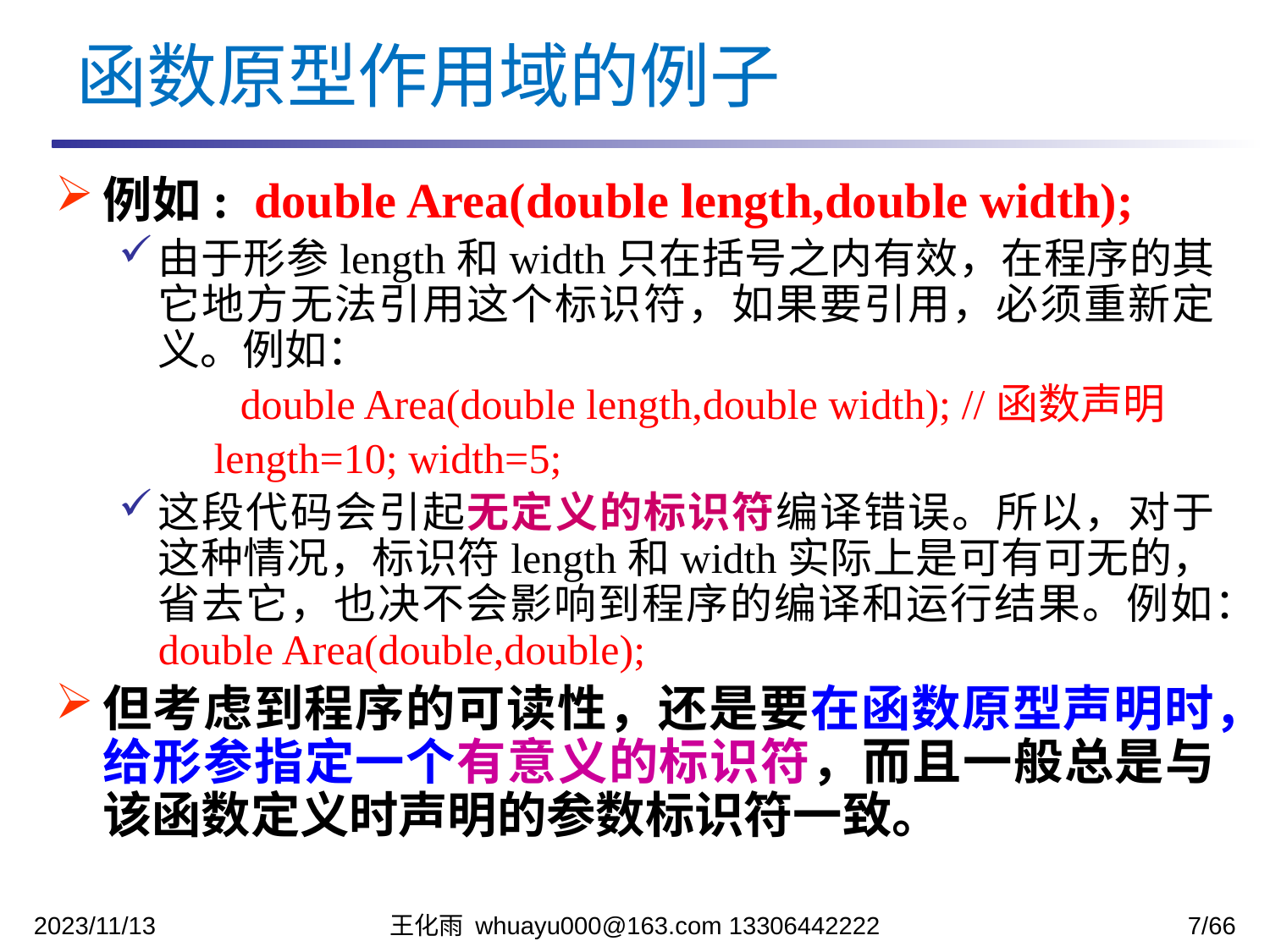

函数原型作用域的例子
例如:  double Area(double length,double width);
由于形参length和width只在括号之内有效，在程序的其它地方无法引用这个标识符，如果要引用，必须重新定义。例如：
		 double Area(double length,double width); //函数声明
               length=10; width=5;
这段代码会引起无定义的标识符编译错误。所以，对于这种情况，标识符length和width实际上是可有可无的，省去它，也决不会影响到程序的编译和运行结果。例如：double Area(double,double);
但考虑到程序的可读性，还是要在函数原型声明时，给形参指定一个有意义的标识符，而且一般总是与该函数定义时声明的参数标识符一致。
2023/11/13
王化雨 whuayu000@163.com 13306442222
7/66